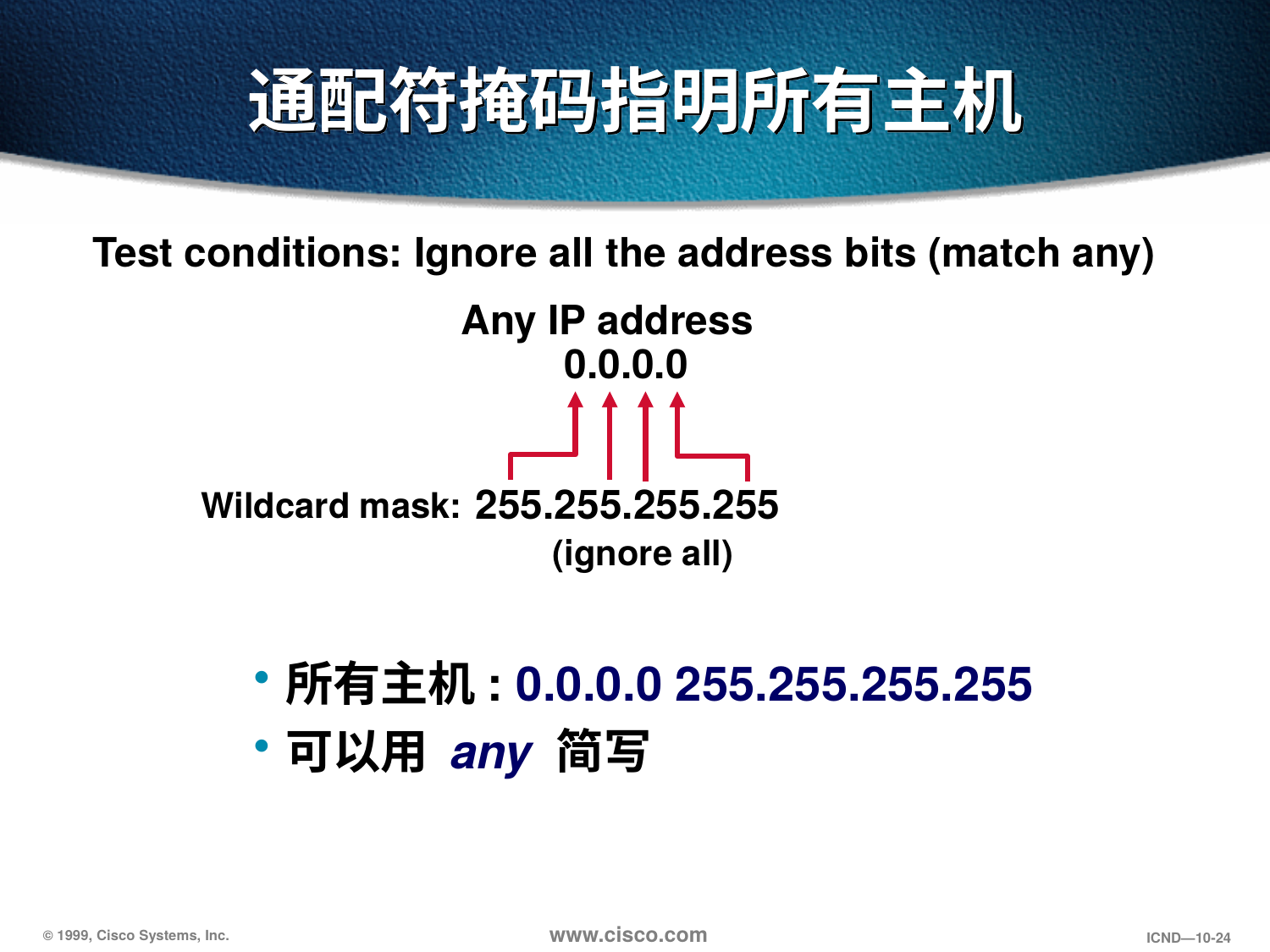

# 通配符掩码指明所有主机
Test conditions: Ignore all the address bits (match any)
Any IP address
0.0.0.0

 255.255.255.255
Wildcard mask:
(ignore all)
所有主机: 0.0.0.0 255.255.255.255
可以用 any 简写